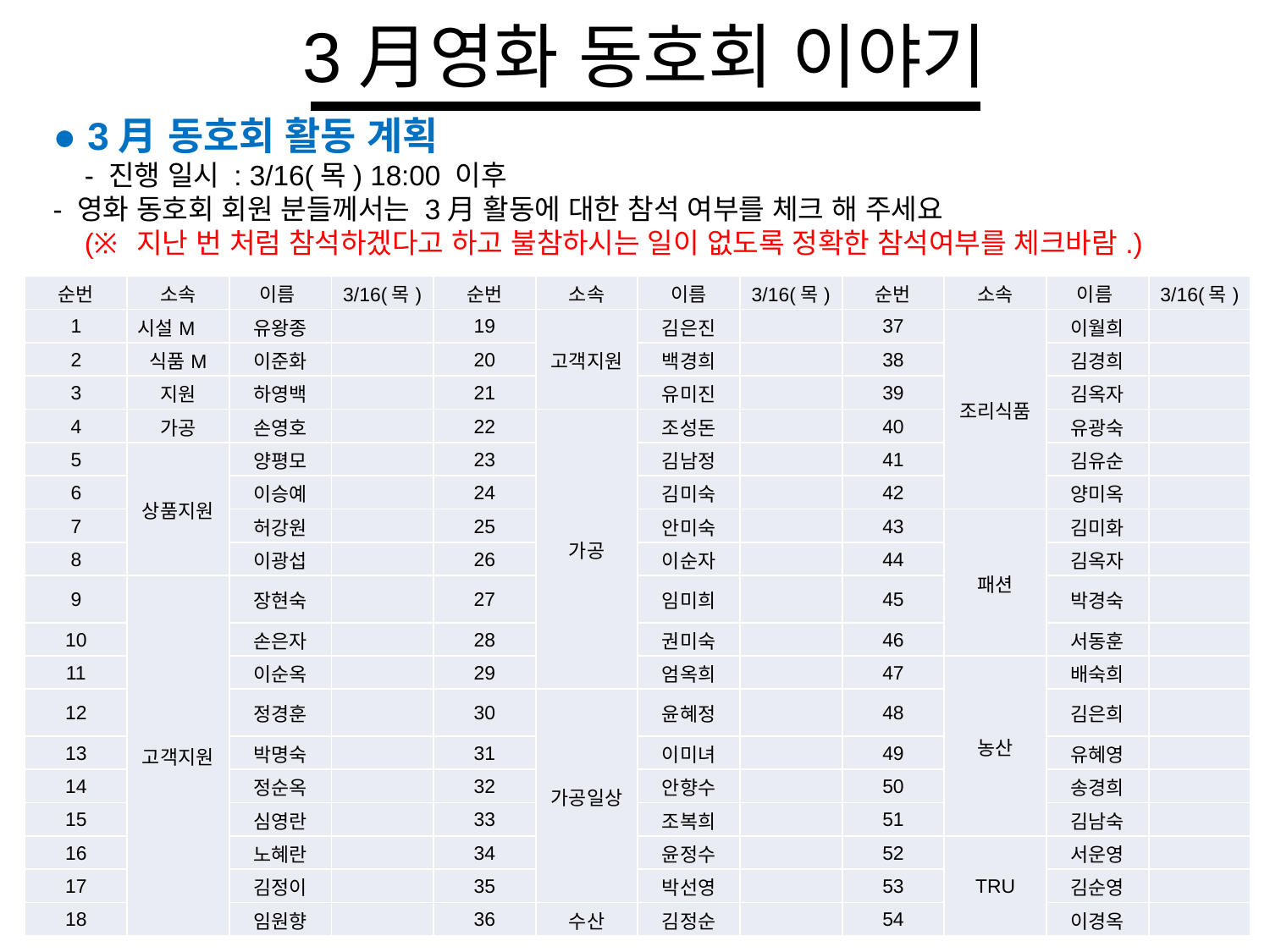

# 3月영화 동호회 이야기
● 3月 동호회 활동 계획
    - 진행 일시 : 3/16(목) 18:00 이후
- 영화 동호회 회원 분들께서는 3月 활동에 대한 참석 여부를 체크 해 주세요
    (※ 지난 번 처럼 참석하겠다고 하고 불참하시는 일이 없도록 정확한 참석여부를 체크바람.)
| 순번 | 소속 | 이름 | 3/16(목) | 순번 | 소속 | 이름 | 3/16(목) | 순번 | 소속 | 이름 | 3/16(목) |
| --- | --- | --- | --- | --- | --- | --- | --- | --- | --- | --- | --- |
| 1 | 시설M | 유왕종 |  | 19 | 고객지원 | 김은진 |  | 37 | 조리식품 | 이월희 |  |
| 2 | 식품M | 이준화 |  | 20 |  | 백경희 |  | 38 |  | 김경희 |  |
| 3 | 지원 | 하영백 |  | 21 |  | 유미진 |  | 39 |  | 김옥자 |  |
| 4 | 가공 | 손영호 |  | 22 | 가공 | 조성돈 |  | 40 |  | 유광숙 |  |
| 5 | 상품지원 | 양평모 |  | 23 |  | 김남정 |  | 41 |  | 김유순 |  |
| 6 |  | 이승예 |  | 24 |  | 김미숙 |  | 42 |  | 양미옥 |  |
| 7 |  | 허강원 |  | 25 |  | 안미숙 |  | 43 | 패션 | 김미화 |  |
| 8 |  | 이광섭 |  | 26 |  | 이순자 |  | 44 |  | 김옥자 |  |
| 9 | 고객지원 | 장현숙 |  | 27 |  | 임미희 |  | 45 |  | 박경숙 |  |
| 10 |  | 손은자 |  | 28 |  | 권미숙 |  | 46 |  | 서동훈 |  |
| 11 |  | 이순옥 |  | 29 |  | 엄옥희 |  | 47 | 농산 | 배숙희 |  |
| 12 |  | 정경훈 |  | 30 | 가공일상 | 윤혜정 |  | 48 |  | 김은희 |  |
| 13 |  | 박명숙 |  | 31 |  | 이미녀 |  | 49 |  | 유혜영 |  |
| 14 |  | 정순옥 |  | 32 |  | 안향수 |  | 50 |  | 송경희 |  |
| 15 |  | 심영란 |  | 33 |  | 조복희 |  | 51 |  | 김남숙 |  |
| 16 |  | 노혜란 |  | 34 |  | 윤정수 |  | 52 | TRU | 서운영 |  |
| 17 |  | 김정이 |  | 35 |  | 박선영 |  | 53 |  | 김순영 |  |
| 18 |  | 임원향 |  | 36 | 수산 | 김정순 |  | 54 |  | 이경옥 |  |